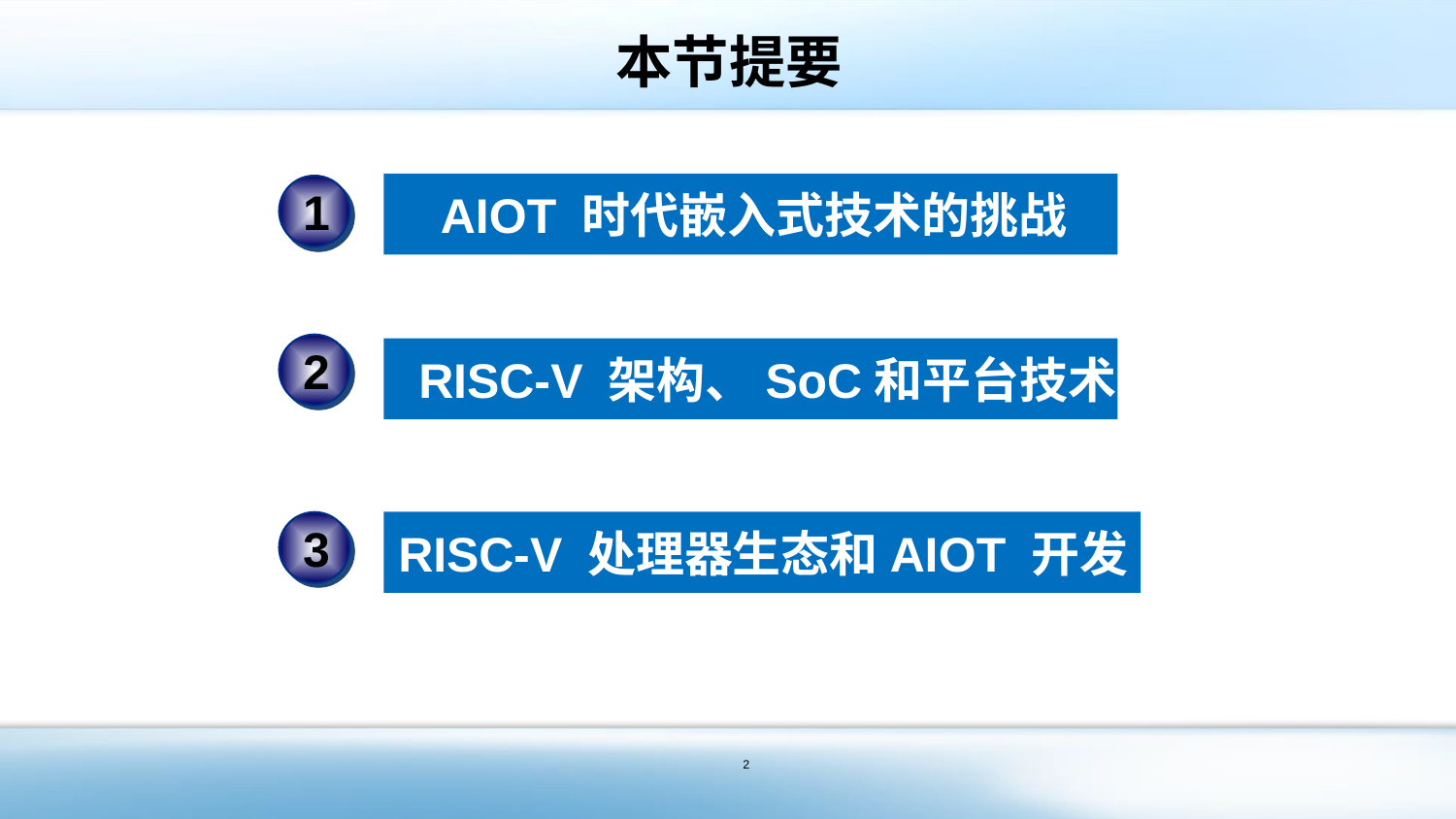

# 本节提要
AIOT 时代嵌入式技术的挑战
 1
 2
RISC-V 架构、SoC和平台技术
RISC-V 处理器生态和AIOT 开发
 3
2